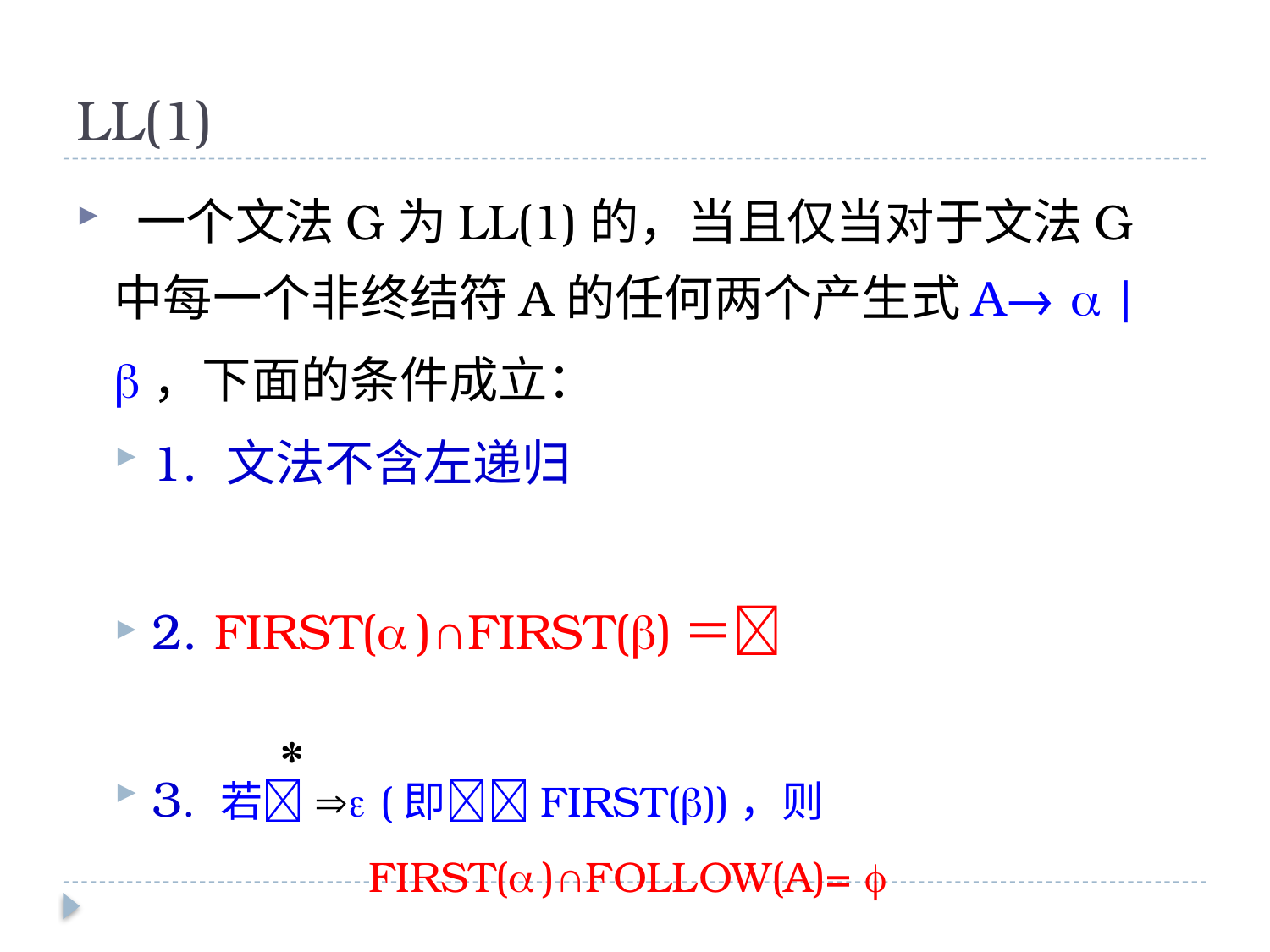

# LL(1)
 一个文法G为LL(1)的，当且仅当对于文法G中每一个非终结符A的任何两个产生式A→ α | β，下面的条件成立：
1. 文法不含左递归

2. FIRST(α )∩FIRST(β)＝φ

3. 若β⇒ε (即ε∈FIRST(β))，则
		FIRST(α )∩FOLLOW(A)= φ

*
47